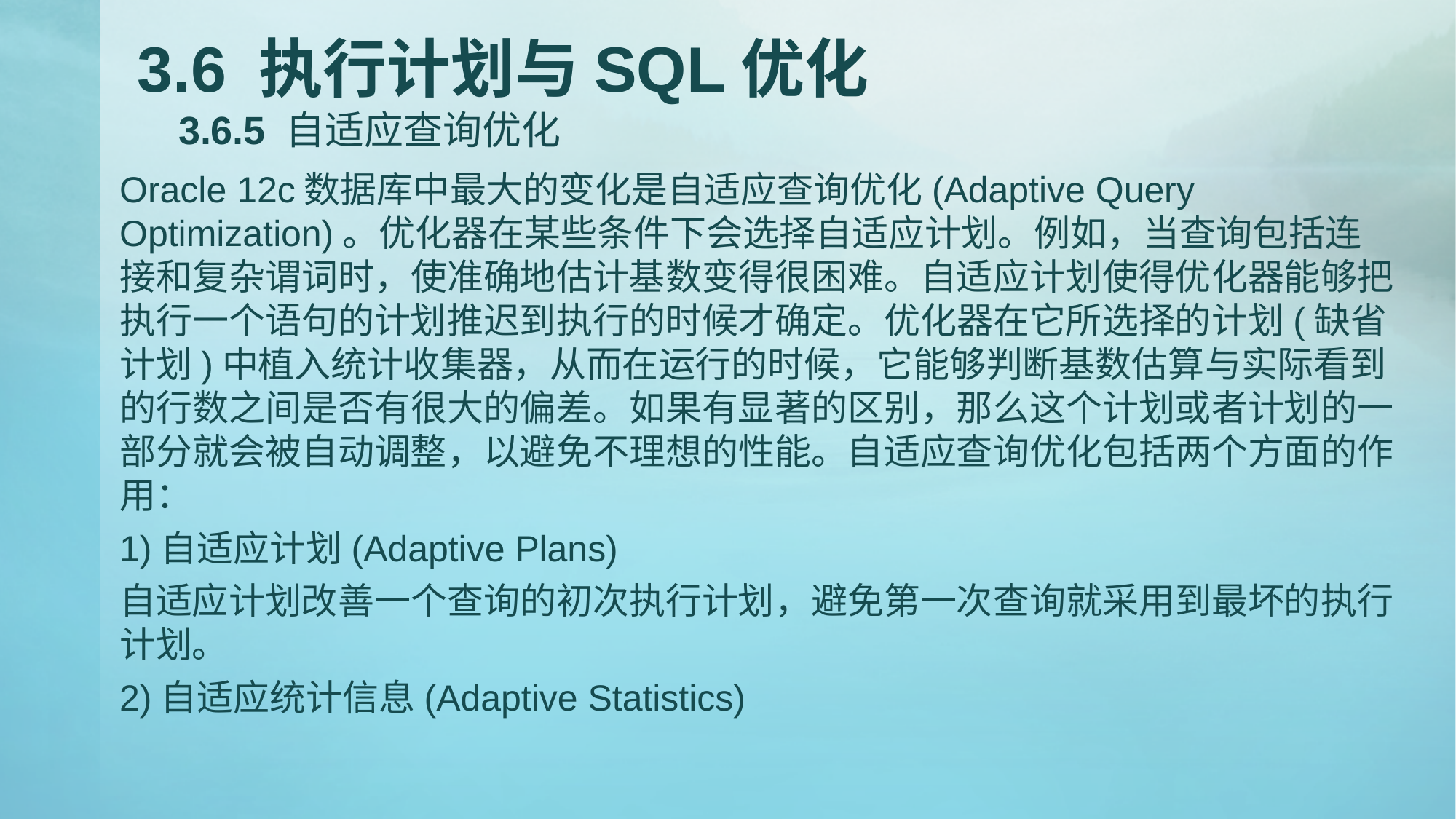

# 3.6 执行计划与SQL优化 3.6.5 自适应查询优化
Oracle 12c数据库中最大的变化是自适应查询优化(Adaptive Query Optimization)。优化器在某些条件下会选择自适应计划。例如，当查询包括连接和复杂谓词时，使准确地估计基数变得很困难。自适应计划使得优化器能够把执行一个语句的计划推迟到执行的时候才确定。优化器在它所选择的计划(缺省计划)中植入统计收集器，从而在运行的时候，它能够判断基数估算与实际看到的行数之间是否有很大的偏差。如果有显著的区别，那么这个计划或者计划的一部分就会被自动调整，以避免不理想的性能。自适应查询优化包括两个方面的作用：
1)自适应计划(Adaptive Plans)
自适应计划改善一个查询的初次执行计划，避免第一次查询就采用到最坏的执行计划。
2)自适应统计信息(Adaptive Statistics)